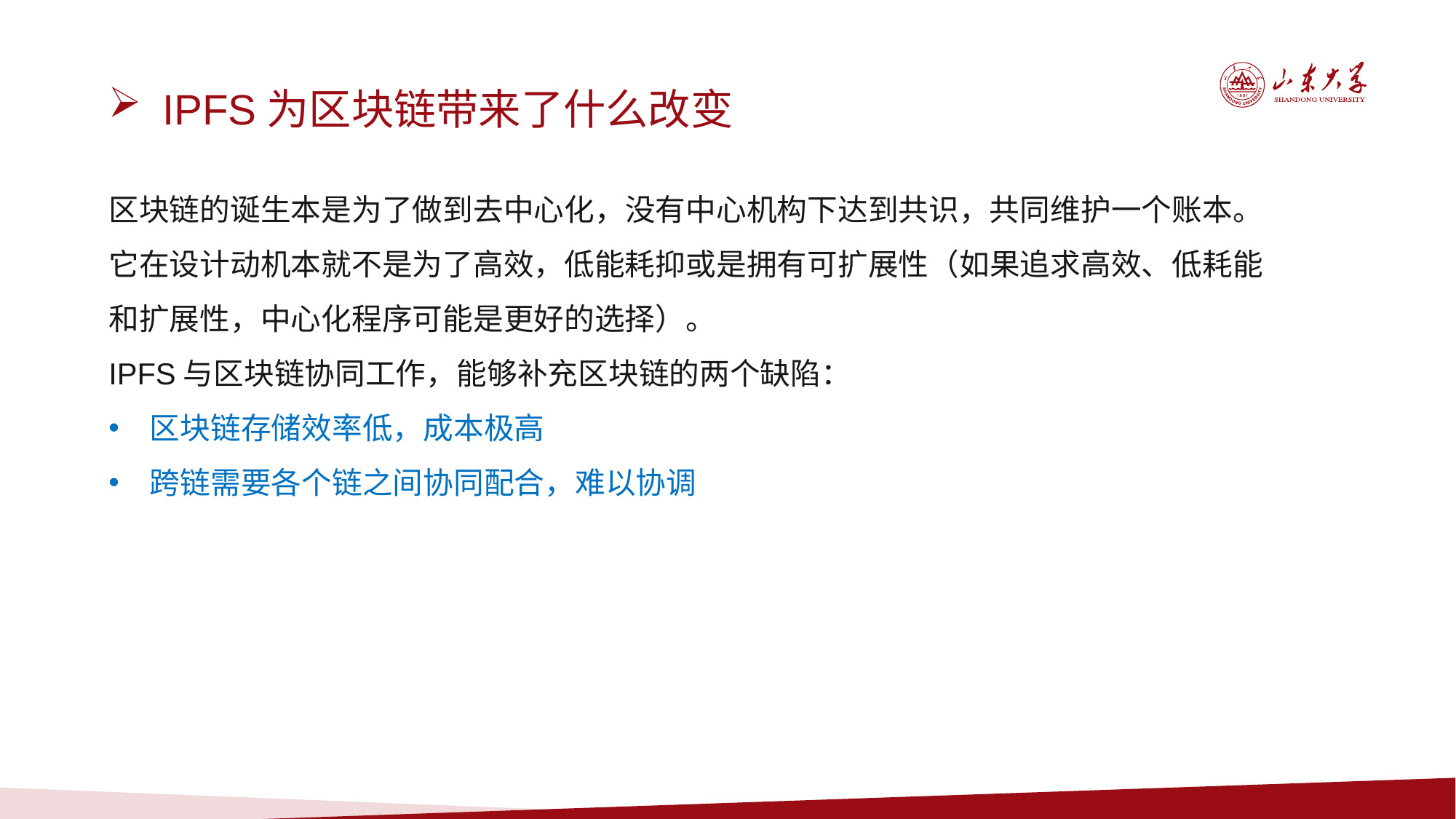

IPFS为区块链带来了什么改变
区块链的诞生本是为了做到去中心化，没有中心机构下达到共识，共同维护一个账本。它在设计动机本就不是为了高效，低能耗抑或是拥有可扩展性（如果追求高效、低耗能和扩展性，中心化程序可能是更好的选择）。
IPFS与区块链协同工作，能够补充区块链的两个缺陷：
区块链存储效率低，成本极高
跨链需要各个链之间协同配合，难以协调